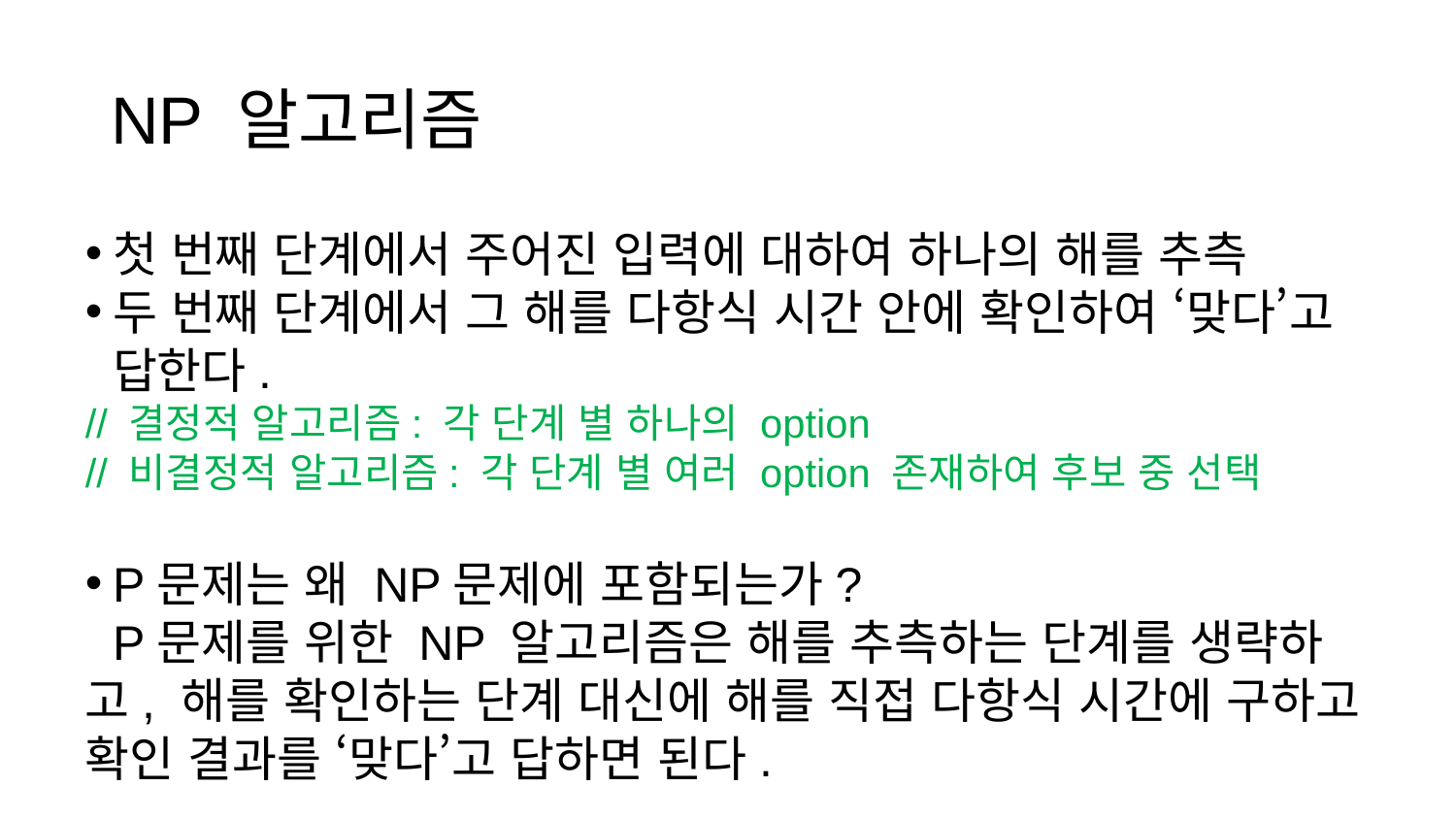

# NP 알고리즘
첫 번째 단계에서 주어진 입력에 대하여 하나의 해를 추측
두 번째 단계에서 그 해를 다항식 시간 안에 확인하여 ‘맞다’고 답한다.
// 결정적 알고리즘: 각 단계 별 하나의 option
// 비결정적 알고리즘: 각 단계 별 여러 option 존재하여 후보 중 선택

P문제는 왜 NP문제에 포함되는가?
  P문제를 위한 NP 알고리즘은 해를 추측하는 단계를 생략하고, 해를 확인하는 단계 대신에 해를 직접 다항식 시간에 구하고 확인 결과를 ‘맞다’고 답하면 된다.